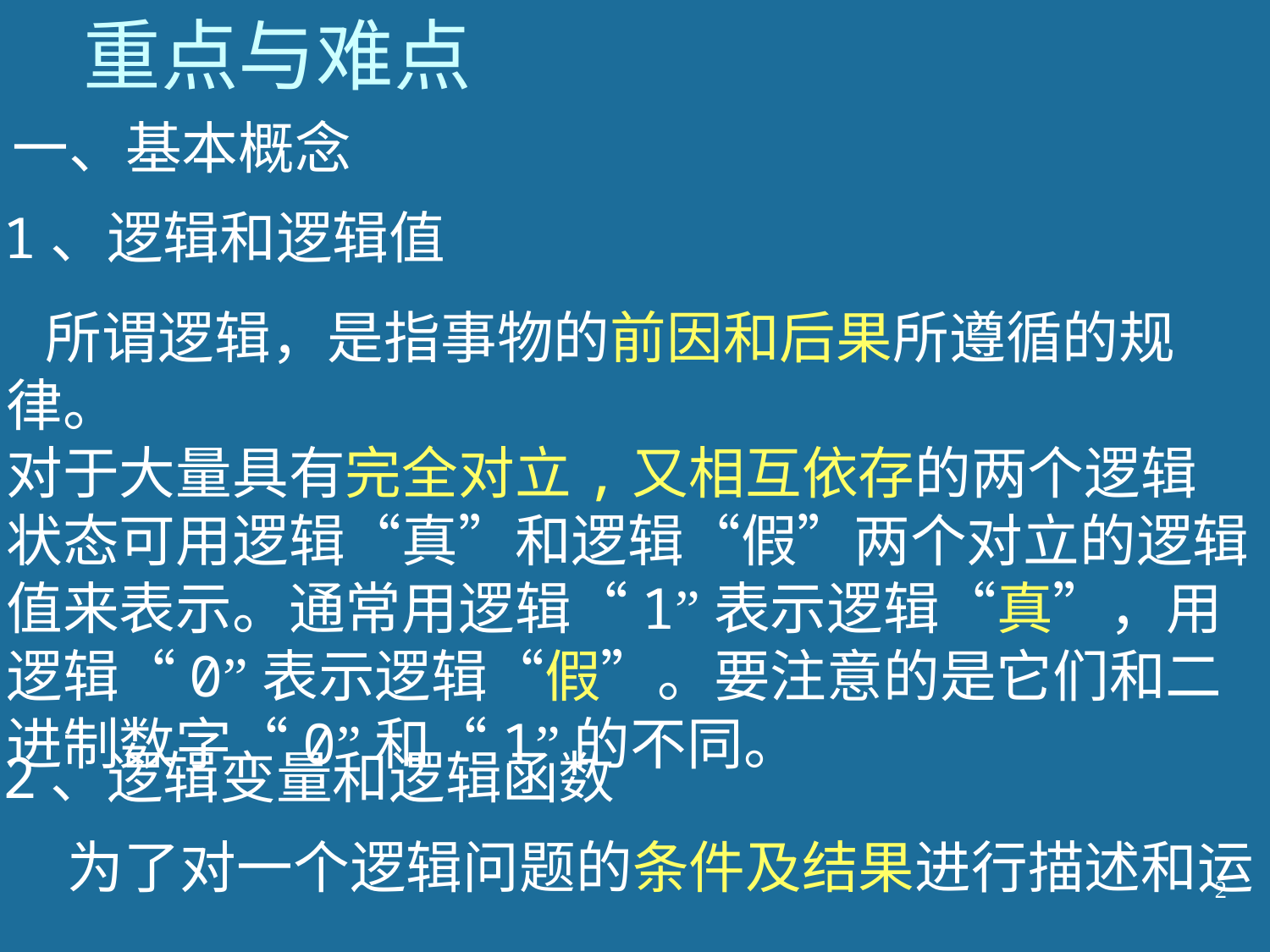

# 重点与难点
一、基本概念
1、逻辑和逻辑值
  所谓逻辑，是指事物的前因和后果所遵循的规律。
对于大量具有完全对立,又相互依存的两个逻辑
状态可用逻辑“真”和逻辑“假”两个对立的逻辑值来表示。通常用逻辑“1”表示逻辑“真”，用逻辑“0”表示逻辑“假”。要注意的是它们和二进制数字“0”和“1”的不同。
2、逻辑变量和逻辑函数
  为了对一个逻辑问题的条件及结果进行描述和运
2